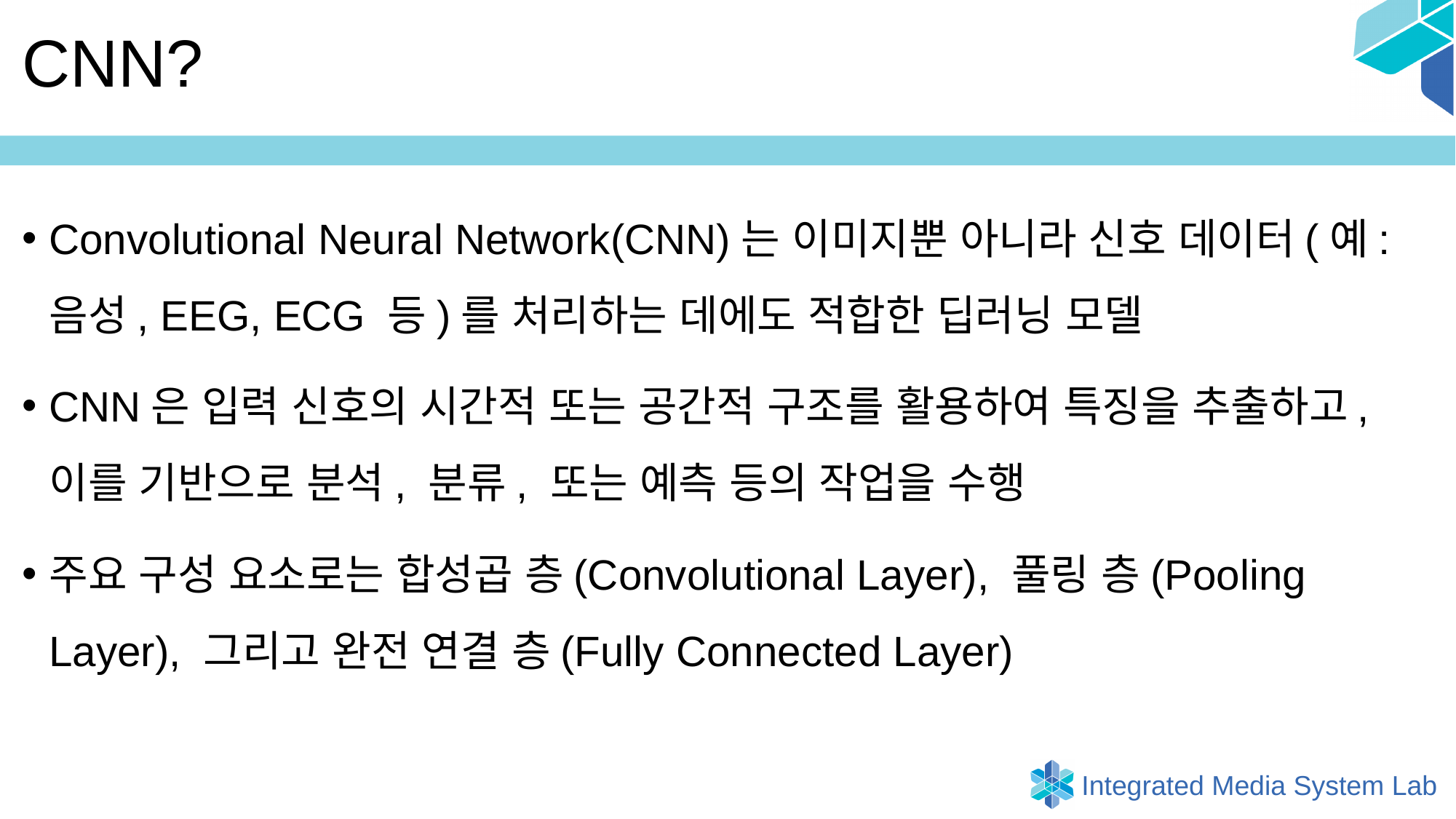

# CNN?

Convolutional Neural Network(CNN)는 이미지뿐 아니라 신호 데이터(예: 음성, EEG, ECG 등)를 처리하는 데에도 적합한 딥러닝 모델
CNN은 입력 신호의 시간적 또는 공간적 구조를 활용하여 특징을 추출하고, 이를 기반으로 분석, 분류, 또는 예측 등의 작업을 수행
주요 구성 요소로는 합성곱 층(Convolutional Layer), 풀링 층(Pooling Layer), 그리고 완전 연결 층(Fully Connected Layer)